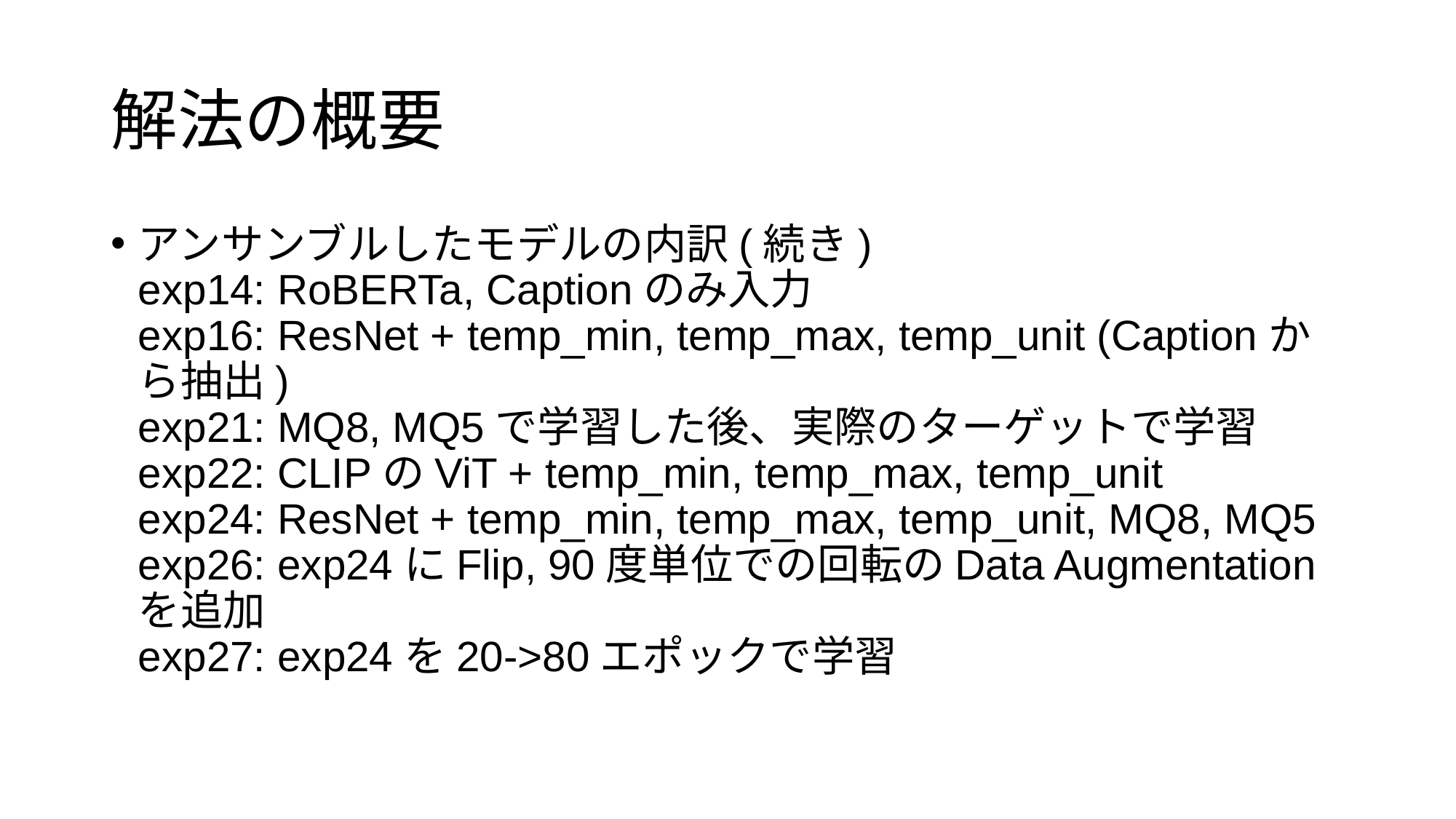

# 解法の概要
アンサンブルしたモデルの内訳(続き)
exp14: RoBERTa, Captionのみ入力
exp16: ResNet + temp_min, temp_max, temp_unit (Captionから抽出)
exp21: MQ8, MQ5で学習した後、実際のターゲットで学習
exp22: CLIPのViT + temp_min, temp_max, temp_unit
exp24: ResNet + temp_min, temp_max, temp_unit, MQ8, MQ5
exp26: exp24にFlip, 90度単位での回転のData Augmentationを追加
exp27: exp24を20->80エポックで学習